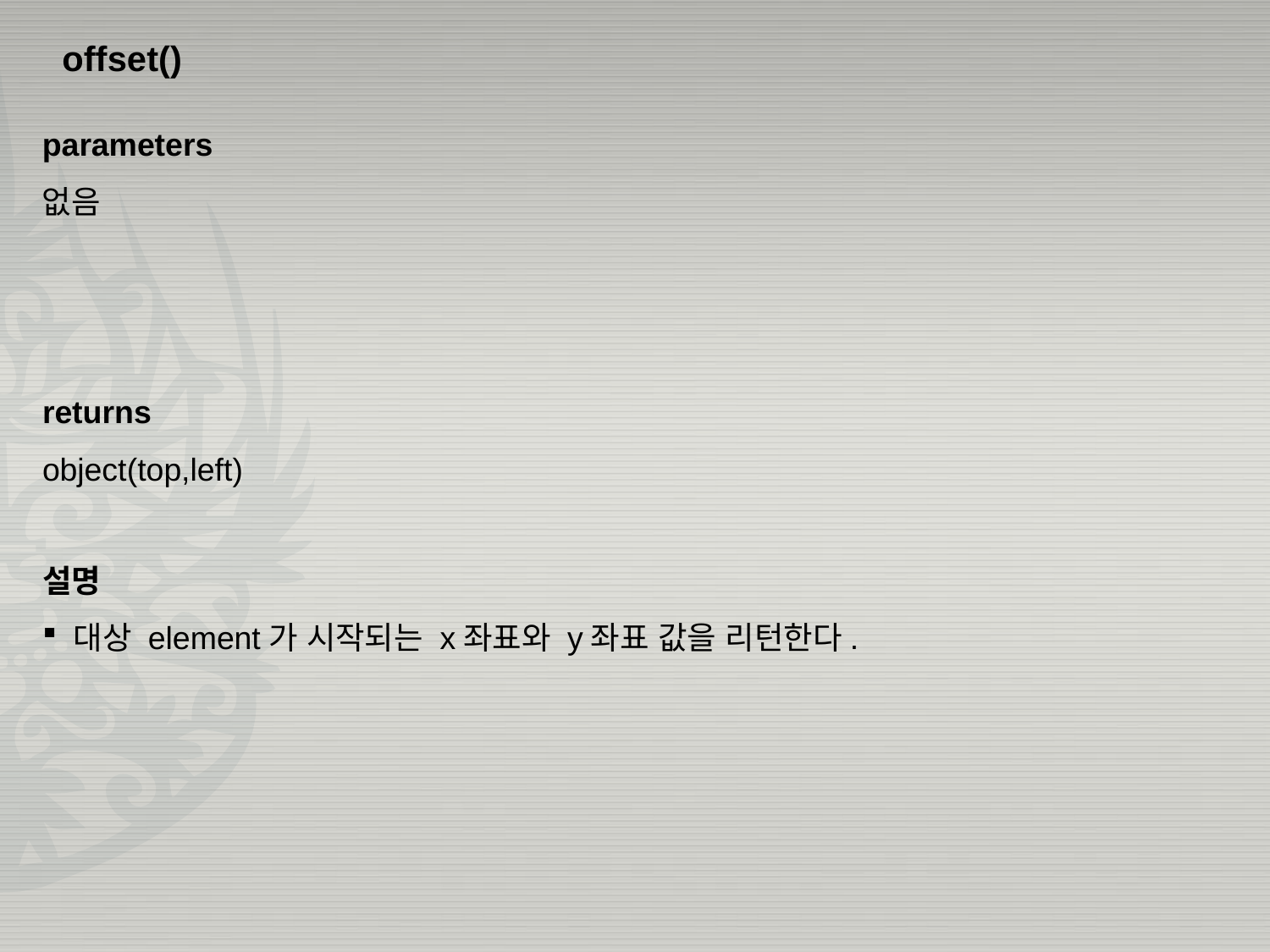

offset()
parameters
없음
returns
object(top,left)
설명
 대상 element가 시작되는 x좌표와 y좌표 값을 리턴한다.